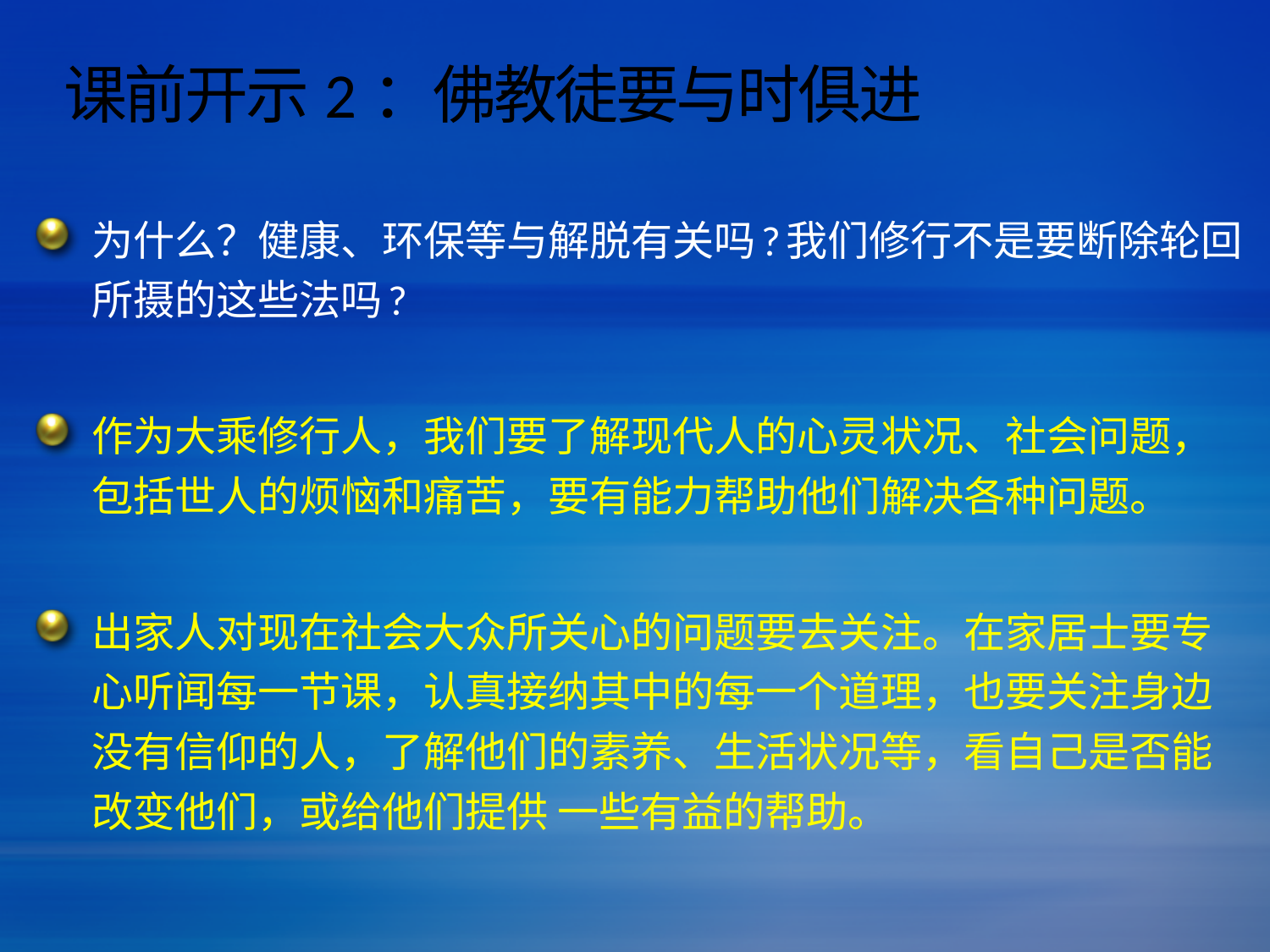

# 课前开示2：佛教徒要与时俱进

为什么？健康、环保等与解脱有关吗?我们修行不是要断除轮回所摄的这些法吗?

作为大乘修行人，我们要了解现代人的心灵状况、社会问题，包括世人的烦恼和痛苦，要有能力帮助他们解决各种问题。

出家人对现在社会大众所关心的问题要去关注。在家居士要专心听闻每一节课，认真接纳其中的每一个道理，也要关注身边没有信仰的人，了解他们的素养、生活状况等，看自己是否能改变他们，或给他们提供 一些有益的帮助。